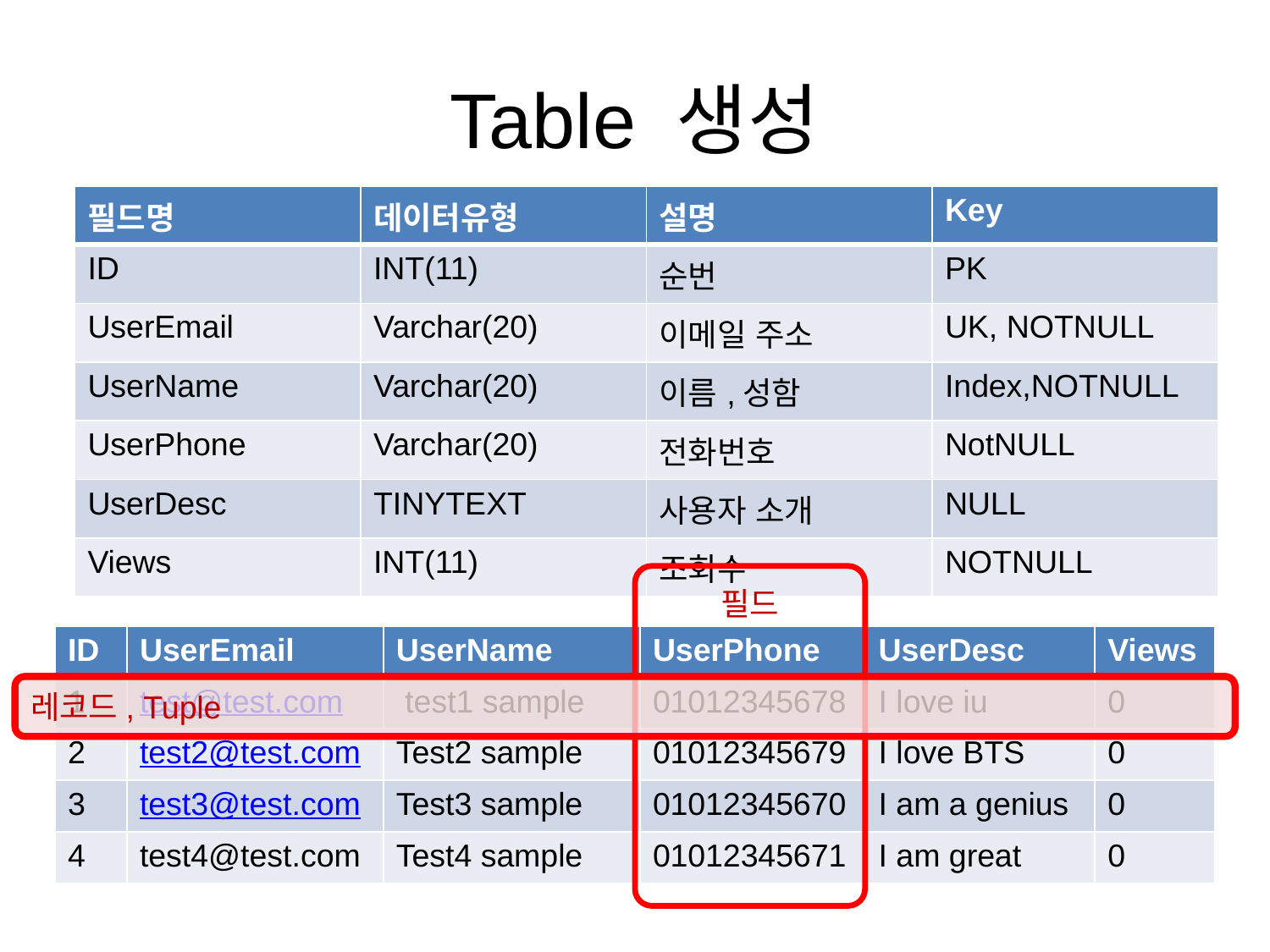

# Table 생성
| 필드명 | 데이터유형 | 설명 | Key |
| --- | --- | --- | --- |
| ID | INT(11) | 순번 | PK |
| UserEmail | Varchar(20) | 이메일 주소 | UK, NOTNULL |
| UserName | Varchar(20) | 이름,성함 | Index,NOTNULL |
| UserPhone | Varchar(20) | 전화번호 | NotNULL |
| UserDesc | TINYTEXT | 사용자 소개 | NULL |
| Views | INT(11) | 조회수 | NOTNULL |
필드

| ID | UserEmail | UserName | UserPhone | UserDesc | Views |
| --- | --- | --- | --- | --- | --- |
| 1 | test@test.com | test1 sample | 01012345678 | I love iu | 0 |
| 2 | test2@test.com | Test2 sample | 01012345679 | I love BTS | 0 |
| 3 | test3@test.com | Test3 sample | 01012345670 | I am a genius | 0 |
| 4 | test4@test.com | Test4 sample | 01012345671 | I am great | 0 |
레코드, Tuple